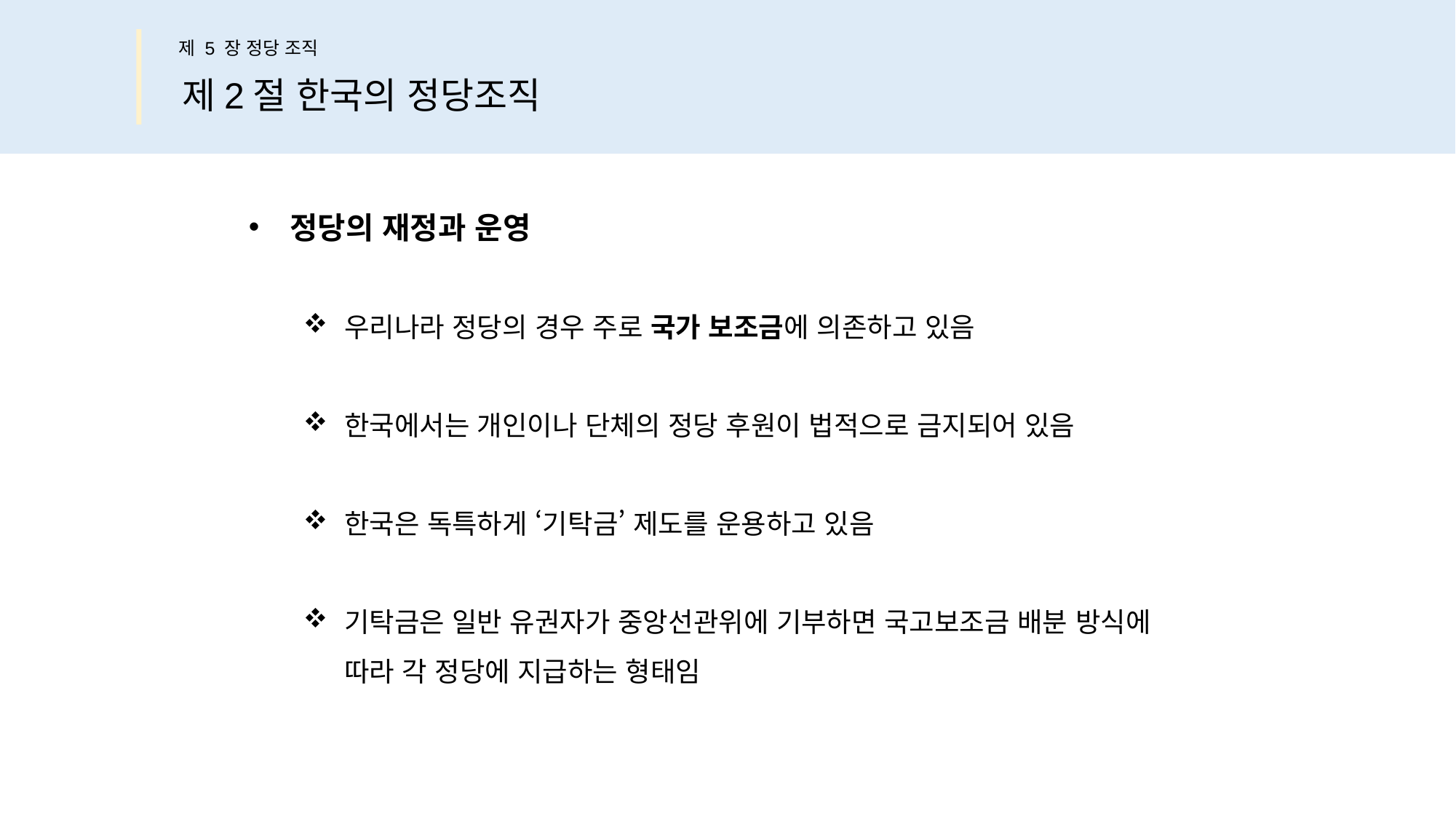

제 5 장 정당 조직
제2절 한국의 정당조직
정당의 재정과 운영

우리나라 정당의 경우 주로 국가 보조금에 의존하고 있음

한국에서는 개인이나 단체의 정당 후원이 법적으로 금지되어 있음

한국은 독특하게 ‘기탁금’ 제도를 운용하고 있음

기탁금은 일반 유권자가 중앙선관위에 기부하면 국고보조금 배분 방식에
따라 각 정당에 지급하는 형태임